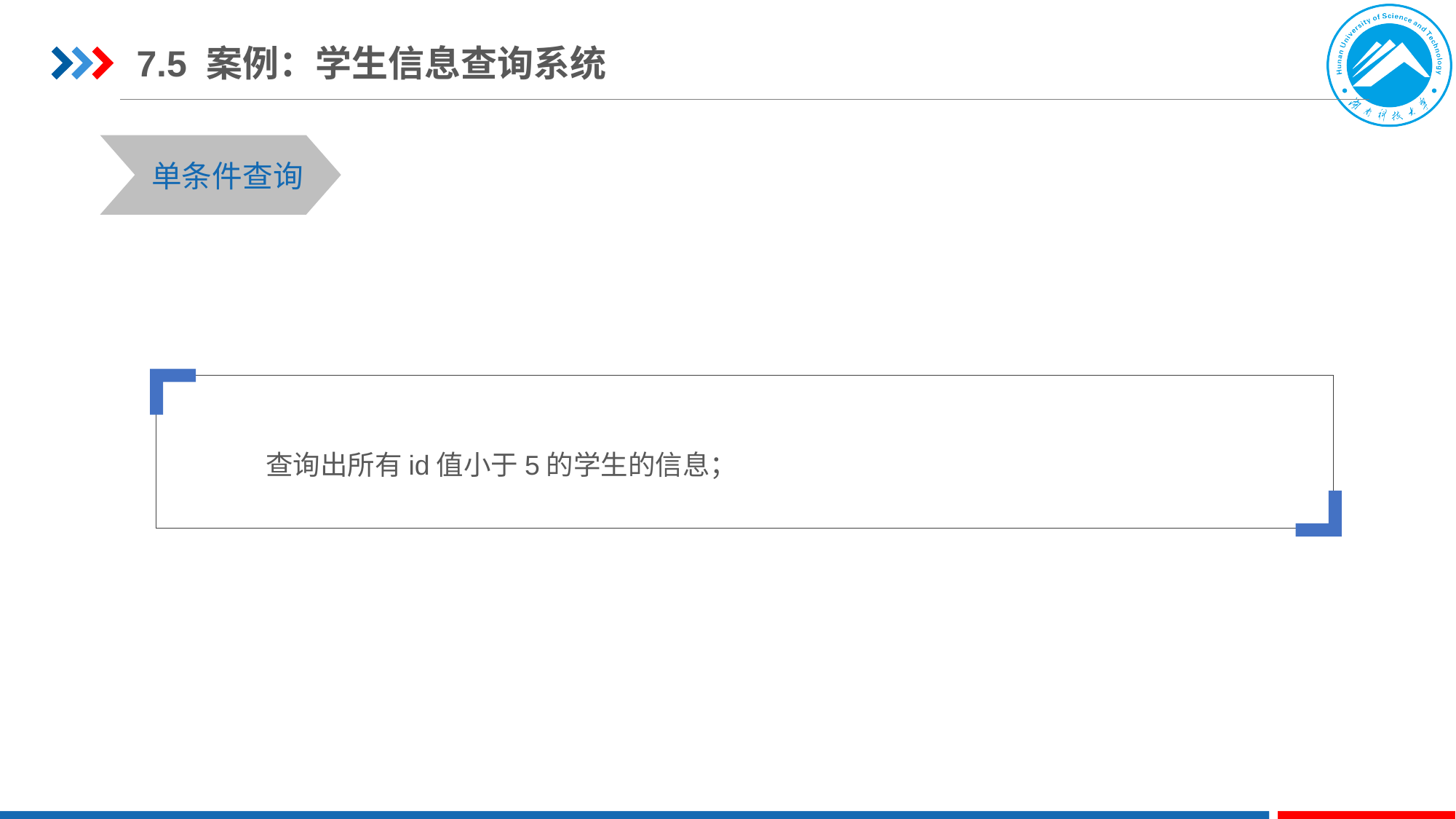

7.5 案例：学生信息查询系统

STEP  01
STEP  03
单条件查询

        查询出所有id值小于5的学生的信息；